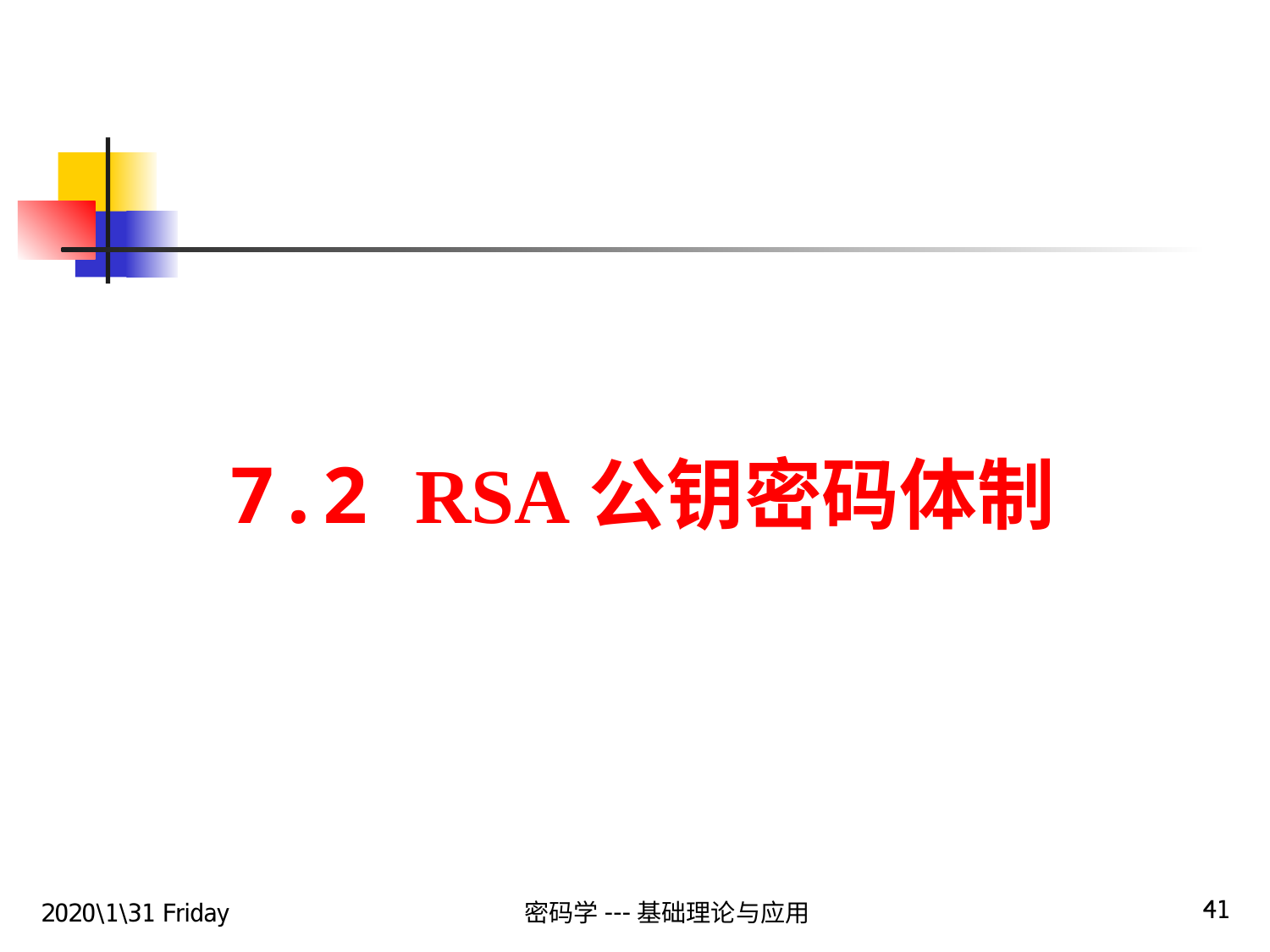

# 7.2 RSA公钥密码体制
41
2020\1\31 Friday
密码学---基础理论与应用